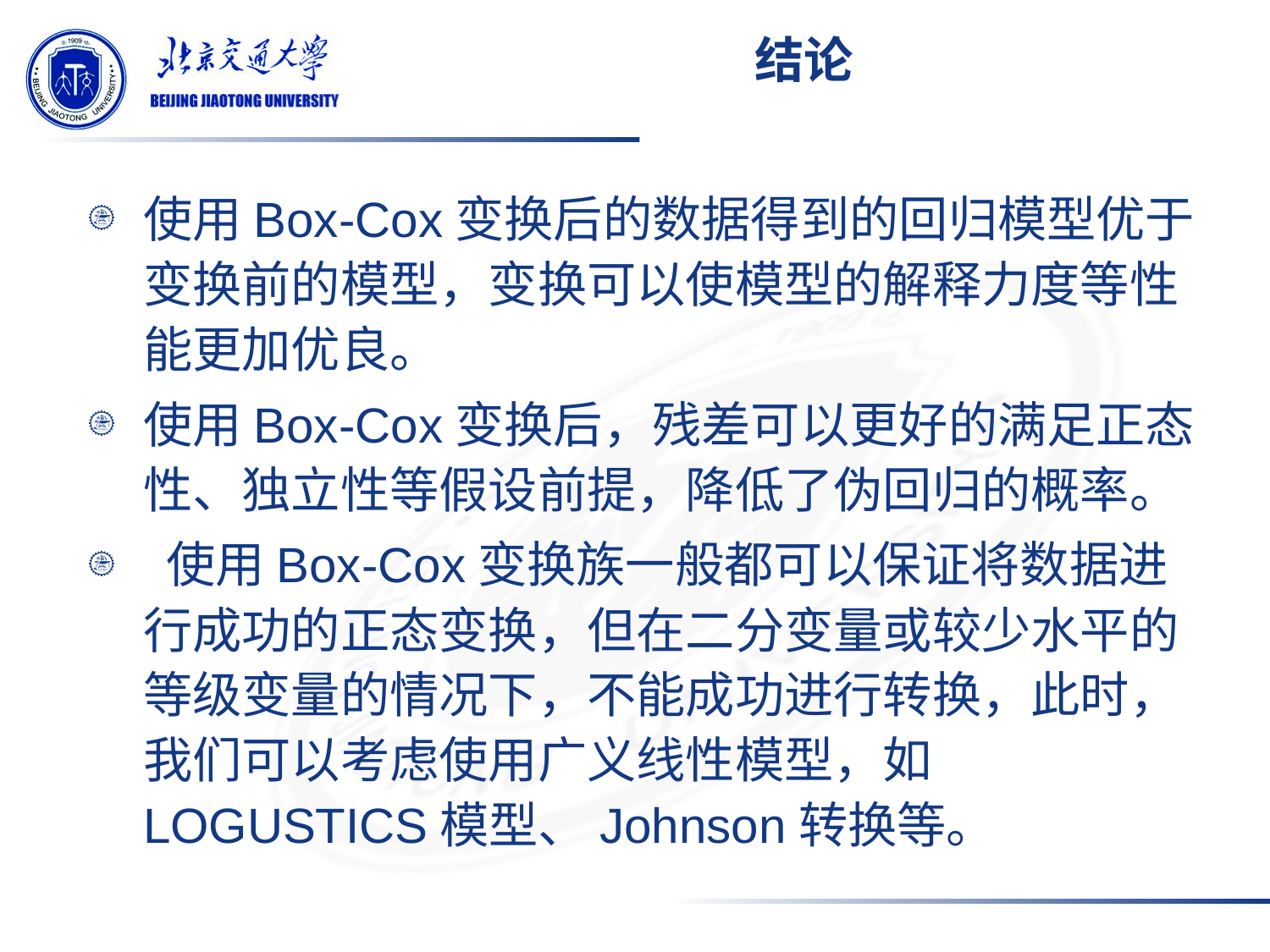

# 结论
使用Box-Cox变换后的数据得到的回归模型优于变换前的模型，变换可以使模型的解释力度等性能更加优良。
使用Box-Cox变换后，残差可以更好的满足正态性、独立性等假设前提，降低了伪回归的概率。
 使用Box-Cox变换族一般都可以保证将数据进行成功的正态变换，但在二分变量或较少水平的等级变量的情况下，不能成功进行转换，此时，我们可以考虑使用广义线性模型，如LOGUSTICS模型、Johnson转换等。